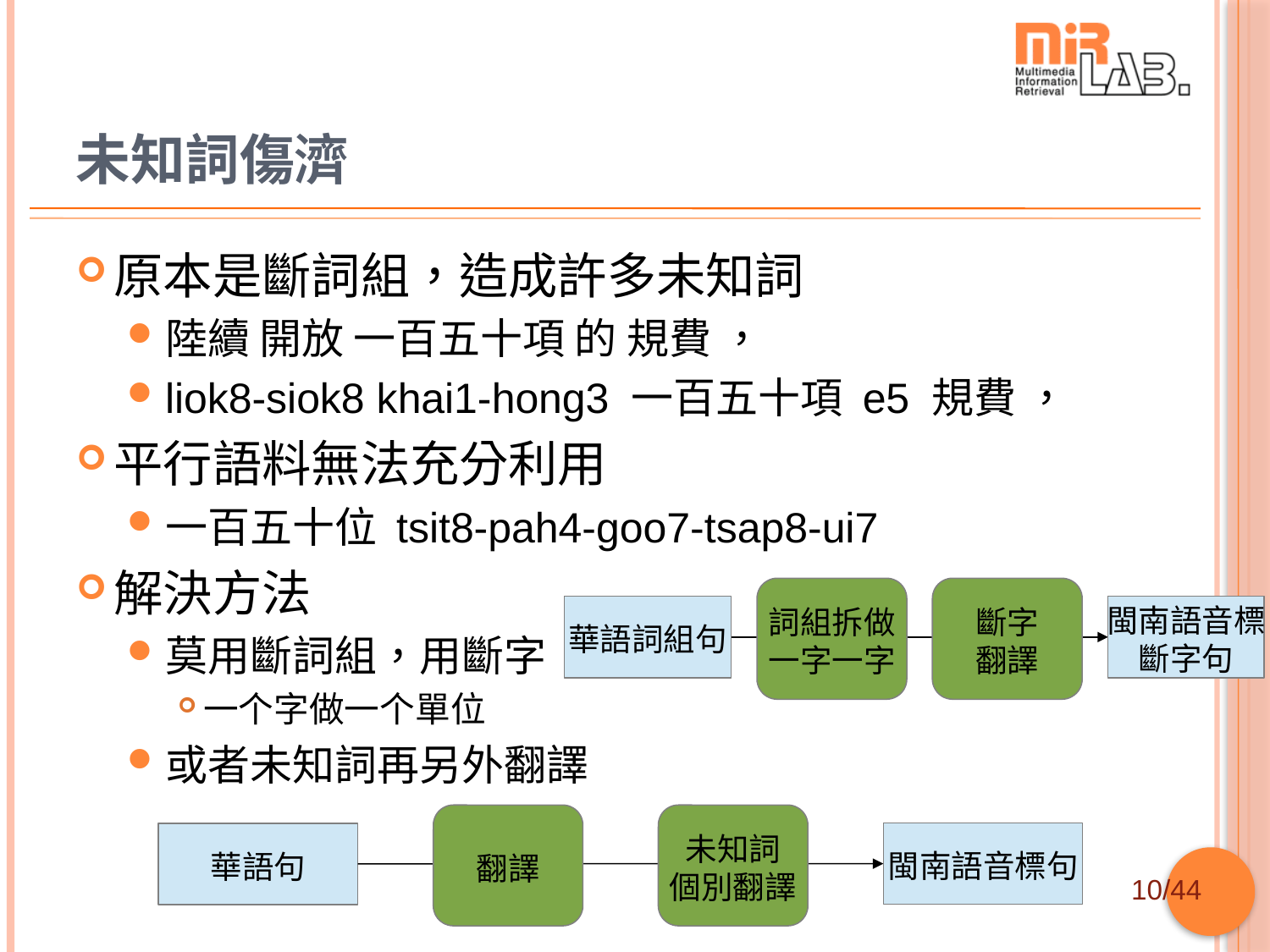

# 未知詞傷濟
原本是斷詞組，造成許多未知詞
陸續 開放 一百五十項 的 規費 ，
liok8-siok8 khai1-hong3 一百五十項 e5 規費 ，
平行語料無法充分利用
一百五十位 tsit8-pah4-goo7-tsap8-ui7
解決方法
莫用斷詞組，用斷字
一个字做一个單位
或者未知詞再另外翻譯
詞組拆做
一字一字
斷字
翻譯
華語詞組句
閩南語音標
斷字句
翻譯
未知詞
個別翻譯
閩南語音標句
華語句